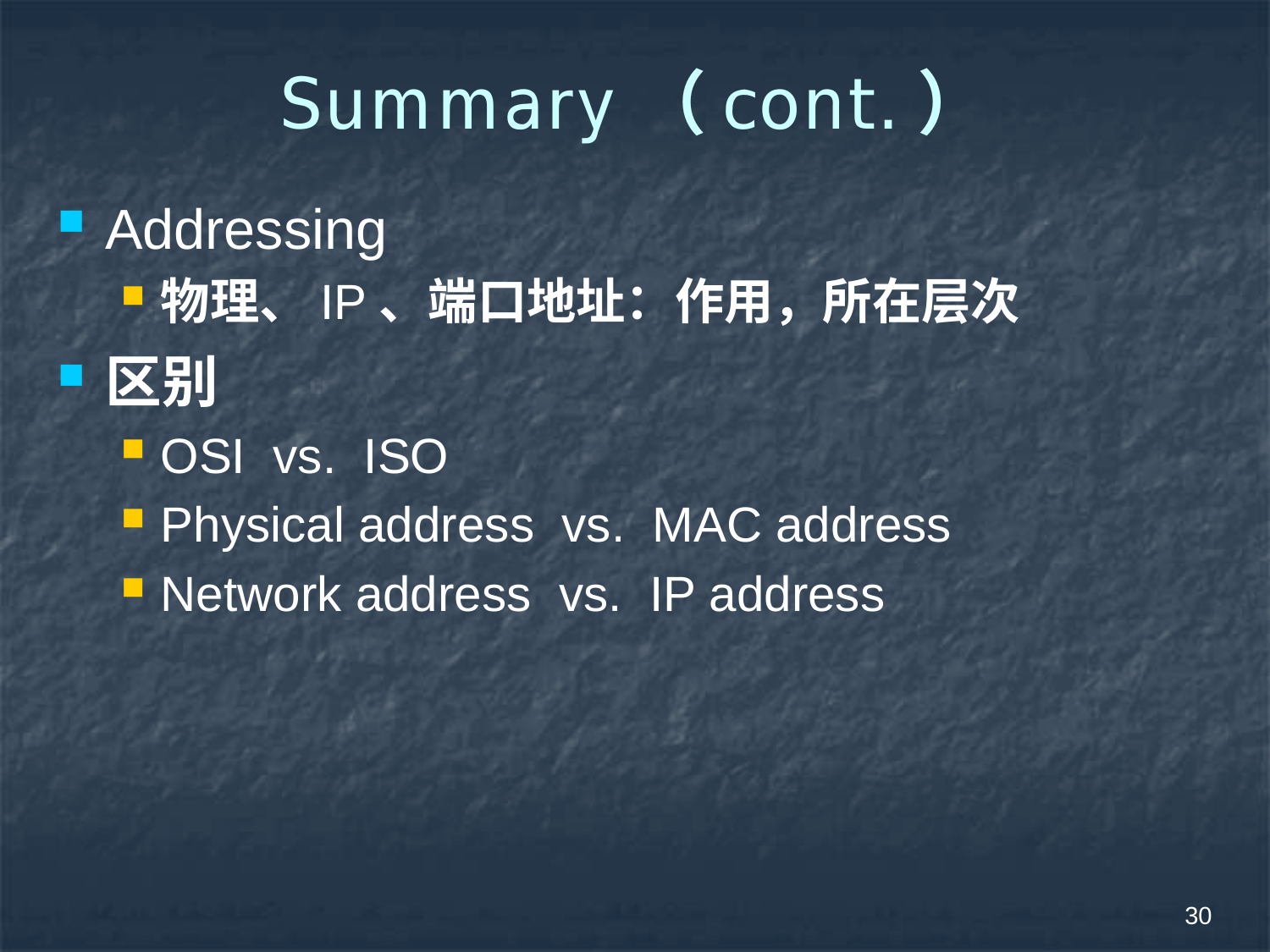

# Summary（cont.）
Addressing
物理、IP、端口地址：作用，所在层次
区别
OSI  vs.  ISO
Physical address  vs.  MAC address
Network address  vs.  IP address
30